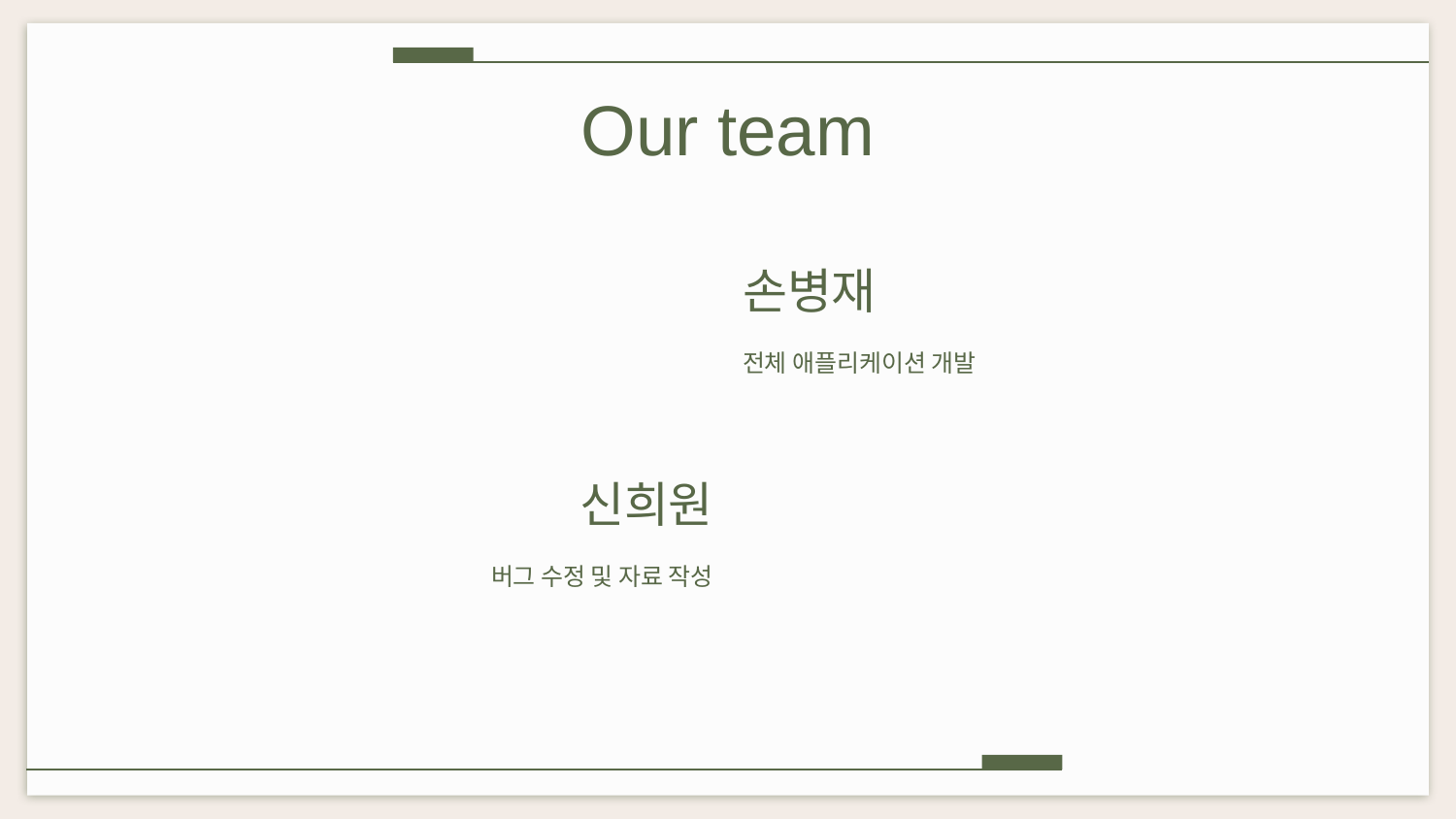

# Our team
손병재
전체 애플리케이션 개발
신희원
버그 수정 및 자료 작성